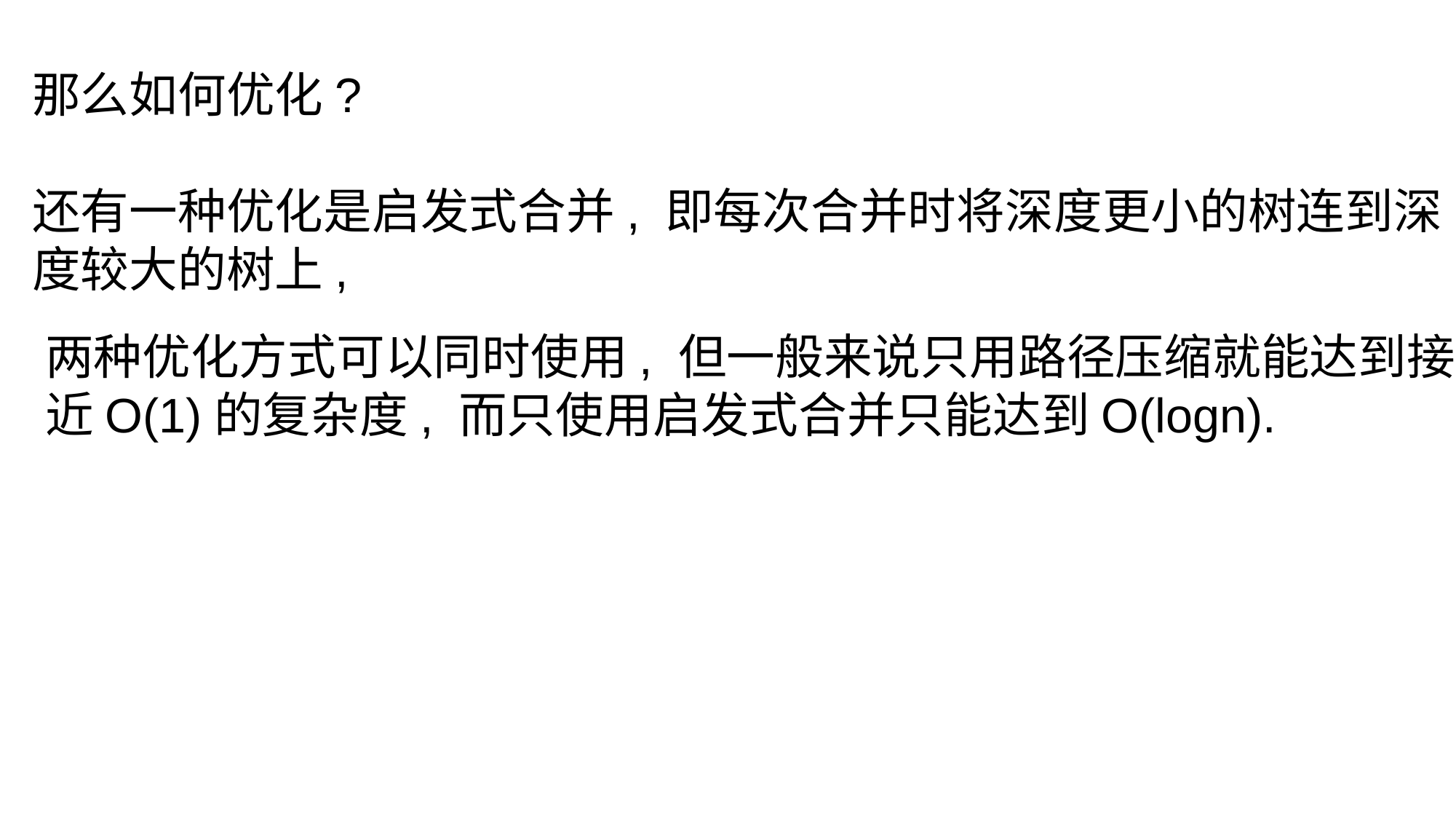

那么如何优化?
还有一种优化是启发式合并, 即每次合并时将深度更小的树连到深
度较大的树上,
两种优化方式可以同时使用, 但一般来说只用路径压缩就能达到接
近O(1)的复杂度, 而只使用启发式合并只能达到O(logn).